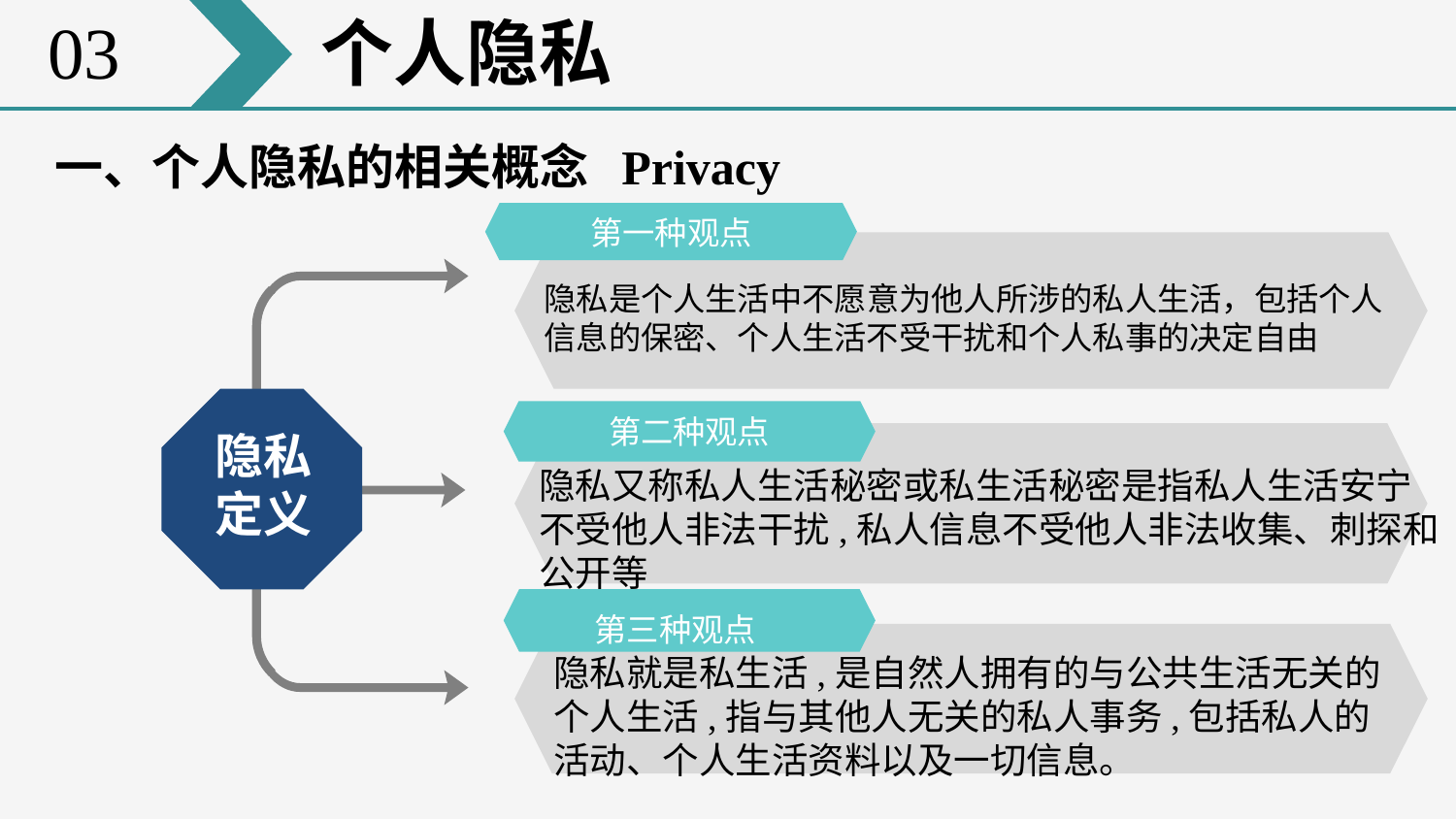

03
个人隐私
一、个人隐私的相关概念  Privacy
第一种观点

隐私是个人生活中不愿意为他人所涉的私人生活，包括个人
信息的保密、个人生活不受干扰和个人私事的决定自由

隐私定义
第二种观点

隐私又称私人生活秘密或私生活秘密是指私人生活安宁不受他人非法干扰,私人信息不受他人非法收集、刺探和公开等

第三种观点

隐私就是私生活,是自然人拥有的与公共生活无关的个人生活,指与其他人无关的私人事务,包括私人的活动、个人生活资料以及一切信息。